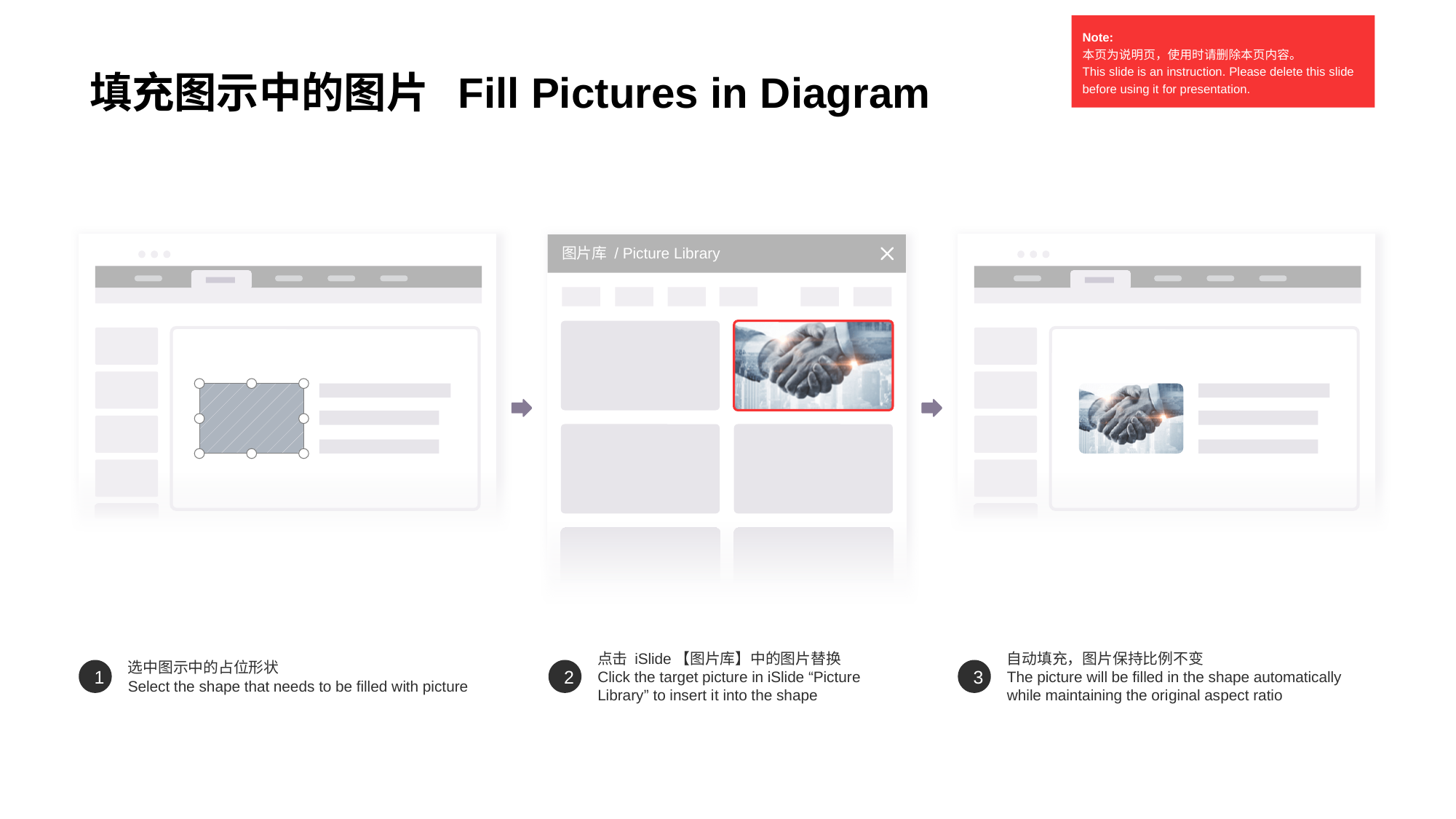

填充图示中的图片  Fill Pictures in D iagram
Note:
本页为说明页，使用时请删除本页内容。
This slide is an instruction. Please delete this slide before using it for presentation.

图片库 / Picture Lib rary

点击 iSlide【图片库】中的图片替换
Click the target picture in iSlide “Picture Library” to insert i t into the shape
自动填充，图片保持比例不变
The picture will be filled in the shape automatically while maintaining the ori ginal aspect ratio
选中图示中的占位形状
Select the shape that needs to be filled w ith picture
1
2
3